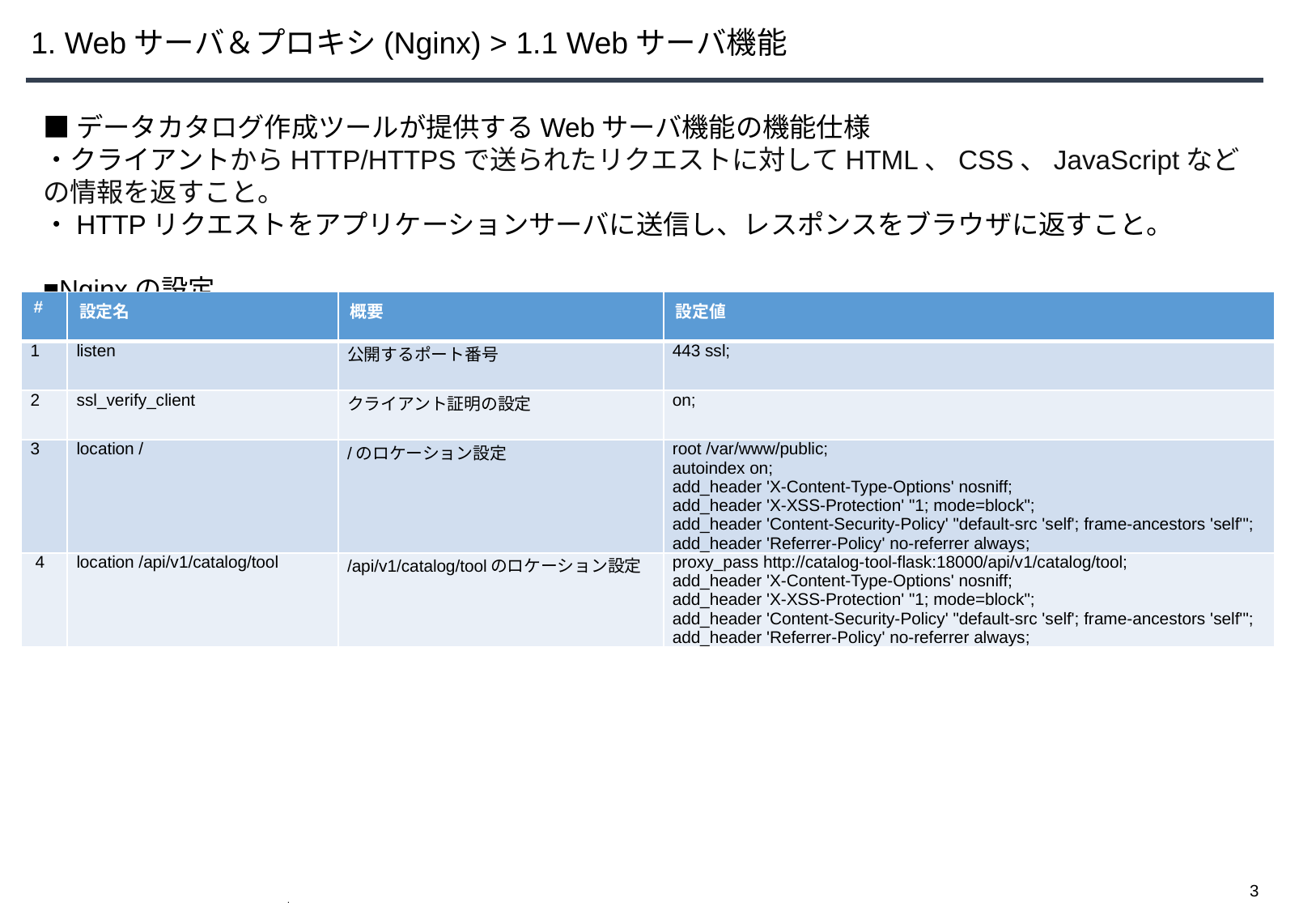

# 1. Webサーバ＆プロキシ(Nginx) > 1.1 Webサーバ機能
■データカタログ作成ツールが提供するWebサーバ機能の機能仕様
・クライアントからHTTP/HTTPSで送られたリクエストに対してHTML、CSS、JavaScriptなどの情報を返すこと。
・HTTPリクエストをアプリケーションサーバに送信し、レスポンスをブラウザに返すこと。

■Nginxの設定

| # | 設定名 | 概要 | 設定値 |
| --- | --- | --- | --- |
| 1 | listen | 公開するポート番号 | 443 ssl; |
| 2 | ssl\_verify\_client | クライアント証明の設定 | on; |
| 3 | location / | /のロケーション設定 | root /var/www/public; autoindex on; add\_header 'X-Content-Type-Options' nosniff; add\_header 'X-XSS-Protection' "1; mode=block"; add\_header 'Content-Security-Policy' "default-src 'self'; frame-ancestors 'self'"; add\_header 'Referrer-Policy' no-referrer always; |
| 4 | location /api/v1/catalog/tool | /api/v1/catalog/toolのロケーション設定 | proxy\_pass http://catalog-tool-flask:18000/api/v1/catalog/tool; add\_header 'X-Content-Type-Options' nosniff; add\_header 'X-XSS-Protection' "1; mode=block"; add\_header 'Content-Security-Policy' "default-src 'self'; frame-ancestors 'self'"; add\_header 'Referrer-Policy' no-referrer always; |